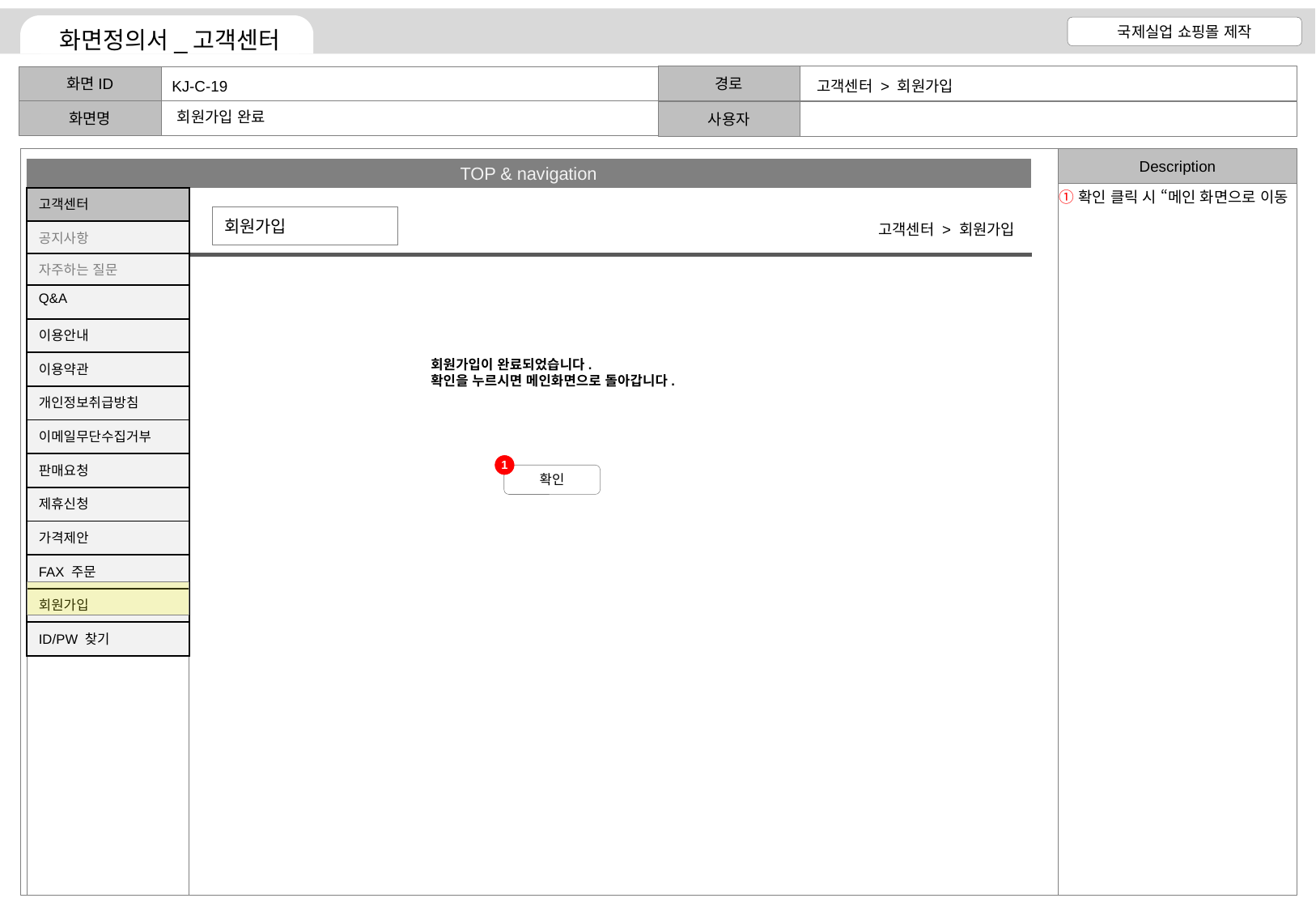

KJ-C-19
고객센터 > 회원가입
회원가입 완료
확인 클릭 시 “메인 화면으로 이동
회원가입
고객센터 > 회원가입
회원가입이 완료되었습니다.
확인을 누르시면 메인화면으로 돌아갑니다.
1
확인